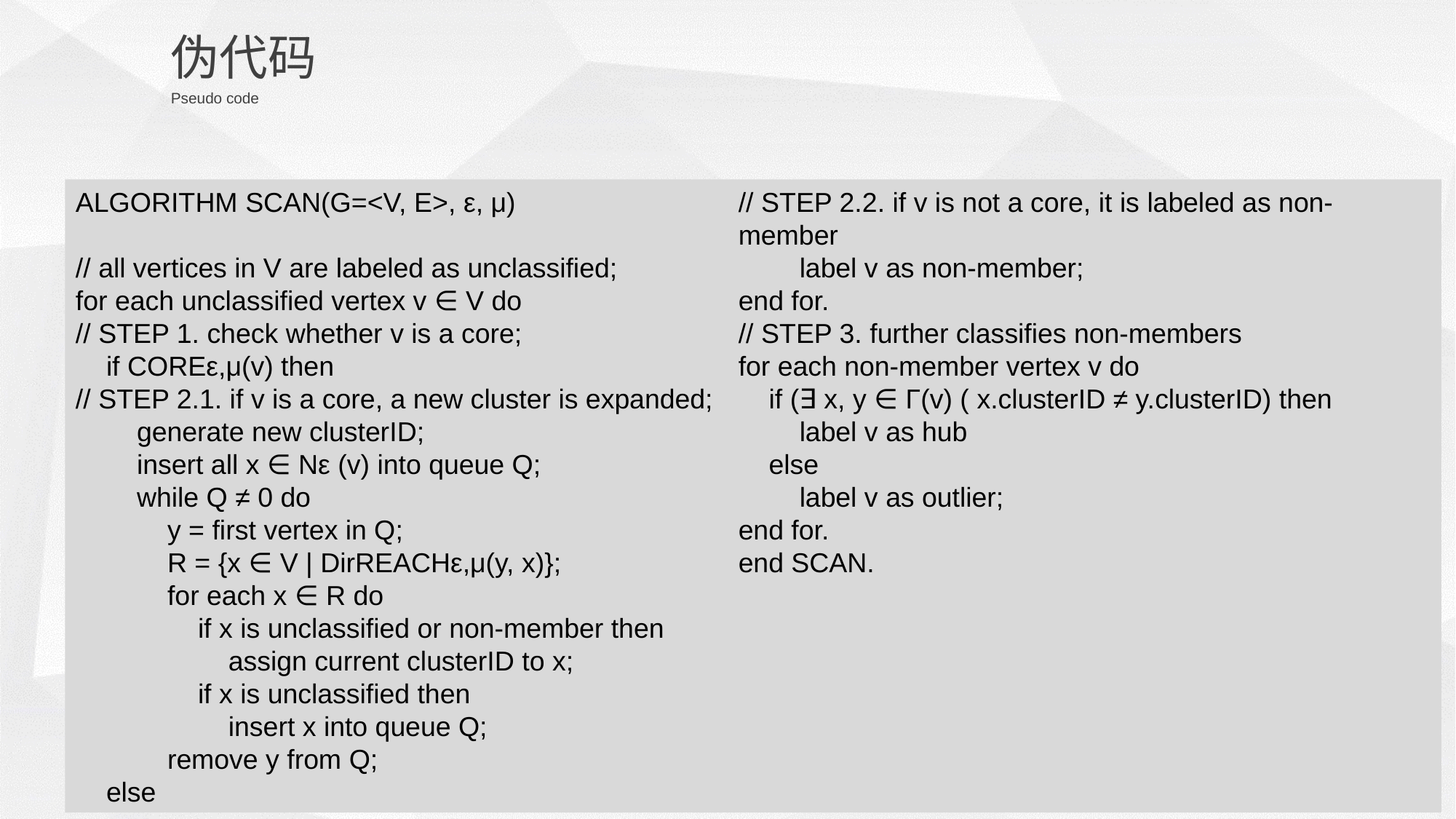

伪代码
Pseudo code
ALGORITHM SCAN(G=<V, E>, ε, μ)

// all vertices in V are labeled as unclassified;
for each unclassified vertex v ∈ V do
// STEP 1. check whether v is a core;
    if COREε,μ(v) then
// STEP 2.1. if v is a core, a new cluster is expanded;
        generate new clusterID;
        insert all x ∈ Nε (v) into queue Q;
        while Q ≠ 0 do
            y = first vertex in Q;
            R = {x ∈ V | DirREACHε,μ(y, x)};
            for each x ∈ R do
                if x is unclassified or non-member then
                    assign current clusterID to x;
                if x is unclassified then
                    insert x into queue Q;
            remove y from Q;
    else
// STEP 2.2. if v is not a core, it is labeled as non-member
        label v as non-member;
end for.
// STEP 3. further classifies non-members
for each non-member vertex v do
    if (∃ x, y ∈ Γ(v) ( x.clusterID ≠ y.clusterID) then
        label v as hub
    else
        label v as outlier;
end for.
end SCAN.